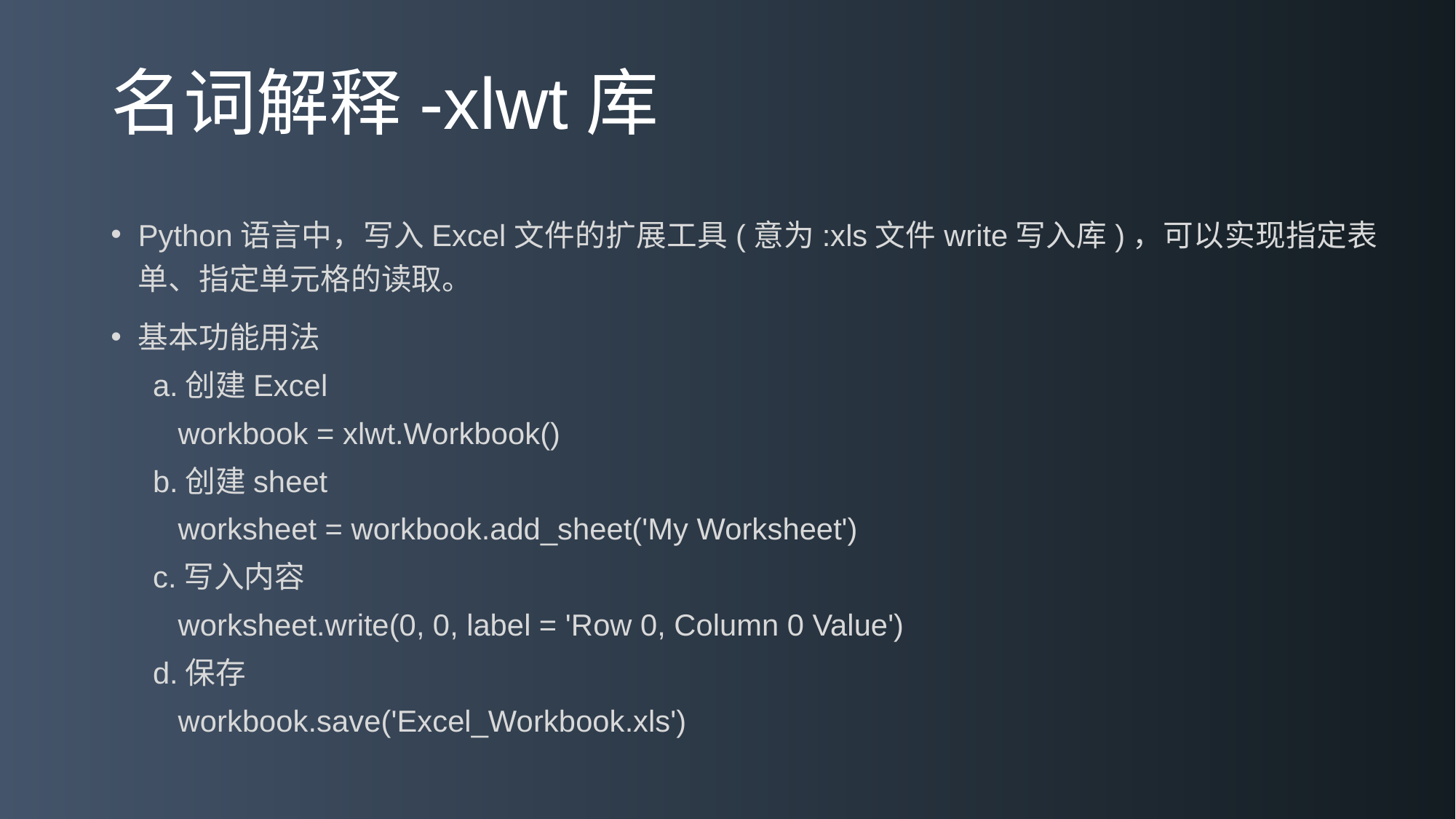

# 名词解释-xlwt库
Python语言中，写入Excel文件的扩展工具(意为:xls文件write写入库)，可以实现指定表单、指定单元格的读取。
基本功能用法
     a.创建Excel
        workbook = xlwt.Workbook()
     b.创建sheet
        worksheet = workbook.add_sheet('My Worksheet')
     c.写入内容
        worksheet.write(0, 0, label = 'Row 0, Column 0 Value')
     d.保存
        workbook.save('Excel_Workbook.xls')